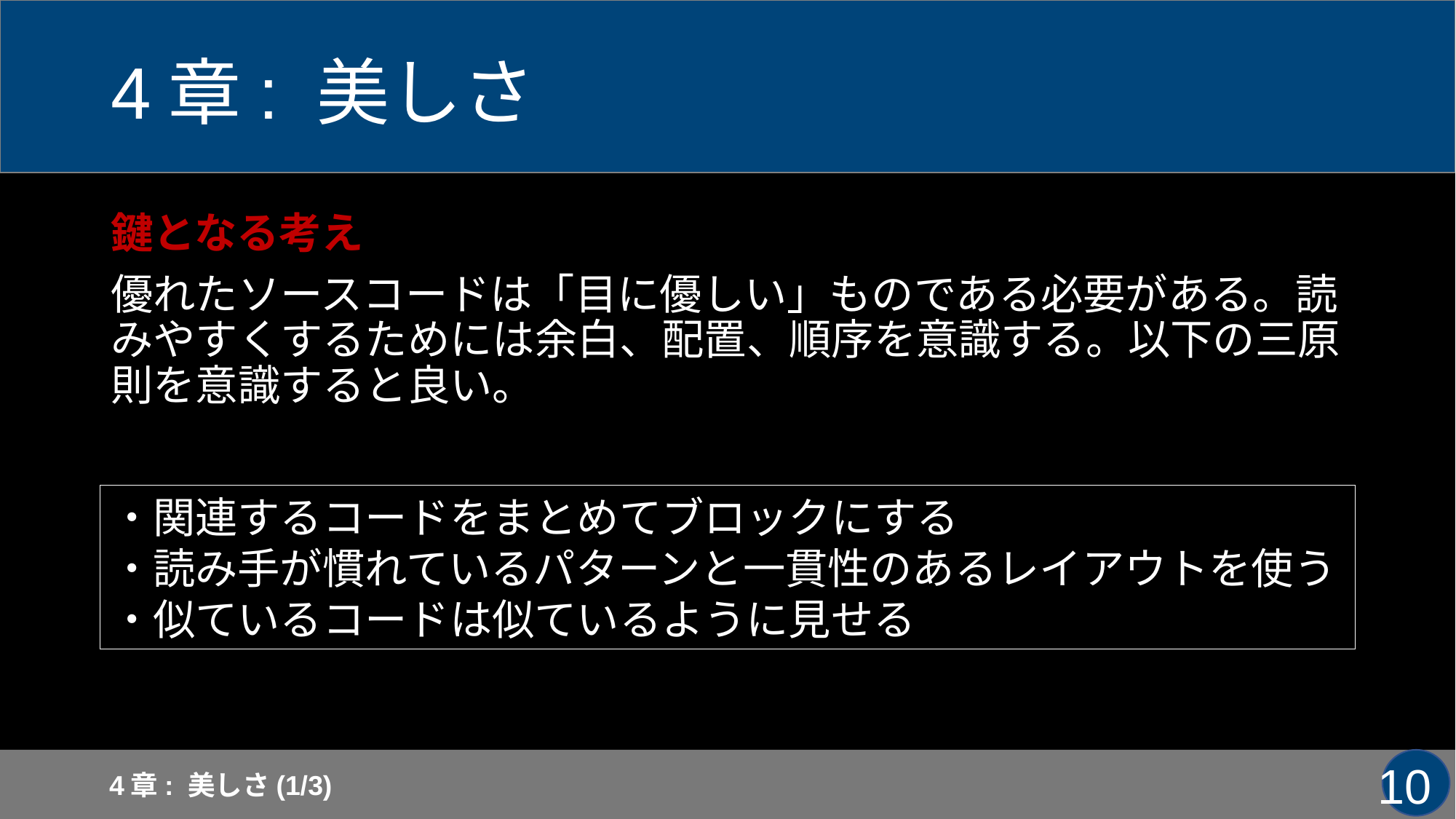

# 4章: 美しさ
鍵となる考え
優れたソースコードは「目に優しい」ものである必要がある。読みやすくするためには余白、配置、順序を意識する。以下の三原則を意識すると良い。

・関連するコードをまとめてブロックにする
・読み手が慣れているパターンと一貫性のあるレイアウトを使う
・似ているコードは似ているように見せる
4章: 美しさ(1/3)
10